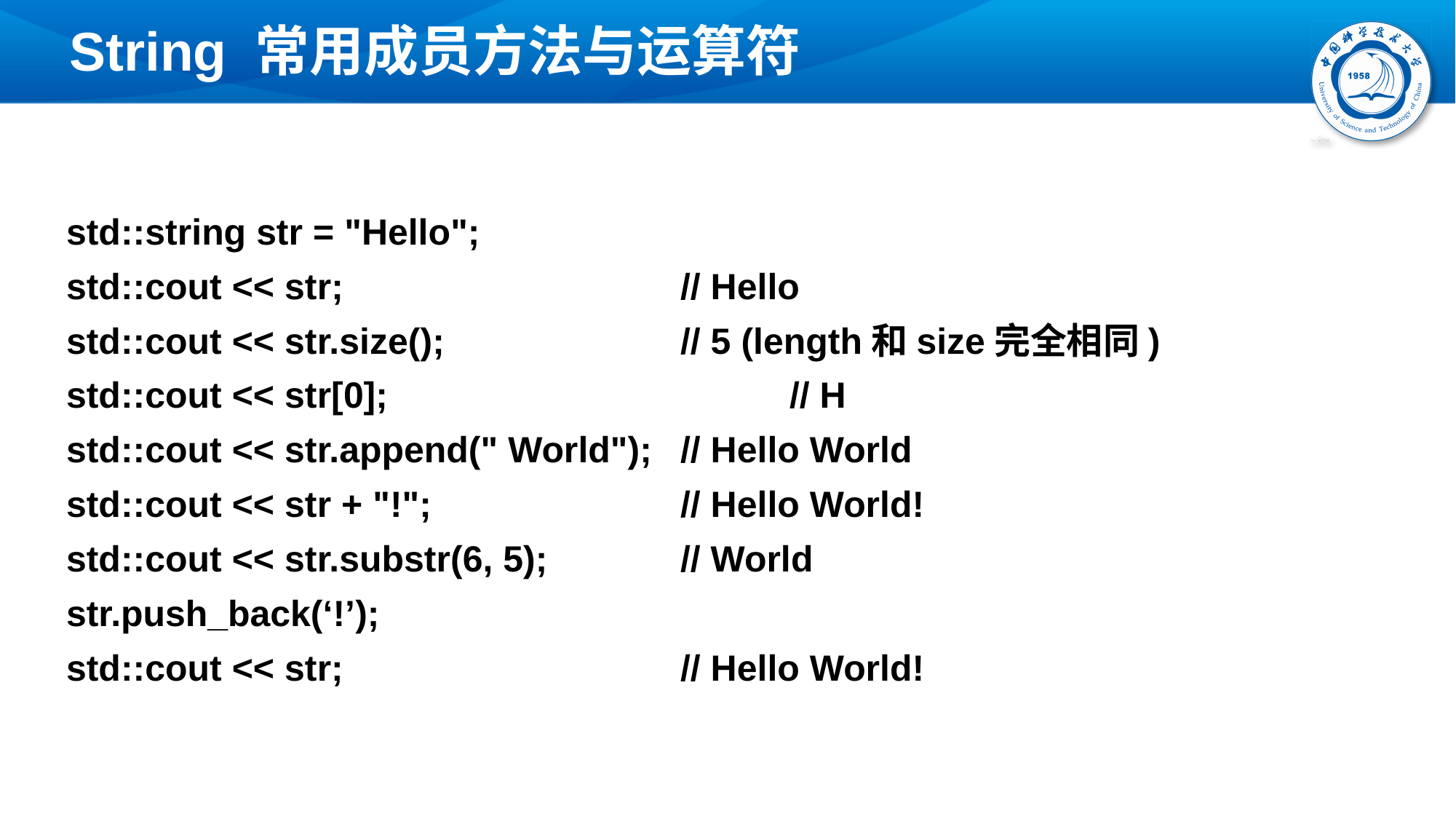

# String 常用成员方法与运算符

    std::string str = "Hello";
    std::cout << str;				// Hello
    std::cout << str.size();			// 5 (length和size完全相同)
    std::cout << str[0];				// H
    std::cout << str.append(" World");	// Hello World
    std::cout << str + "!";			// Hello World!
    std::cout << str.substr(6, 5);		// World
    str.push_back(‘!’);
    std::cout << str;				// Hello World!